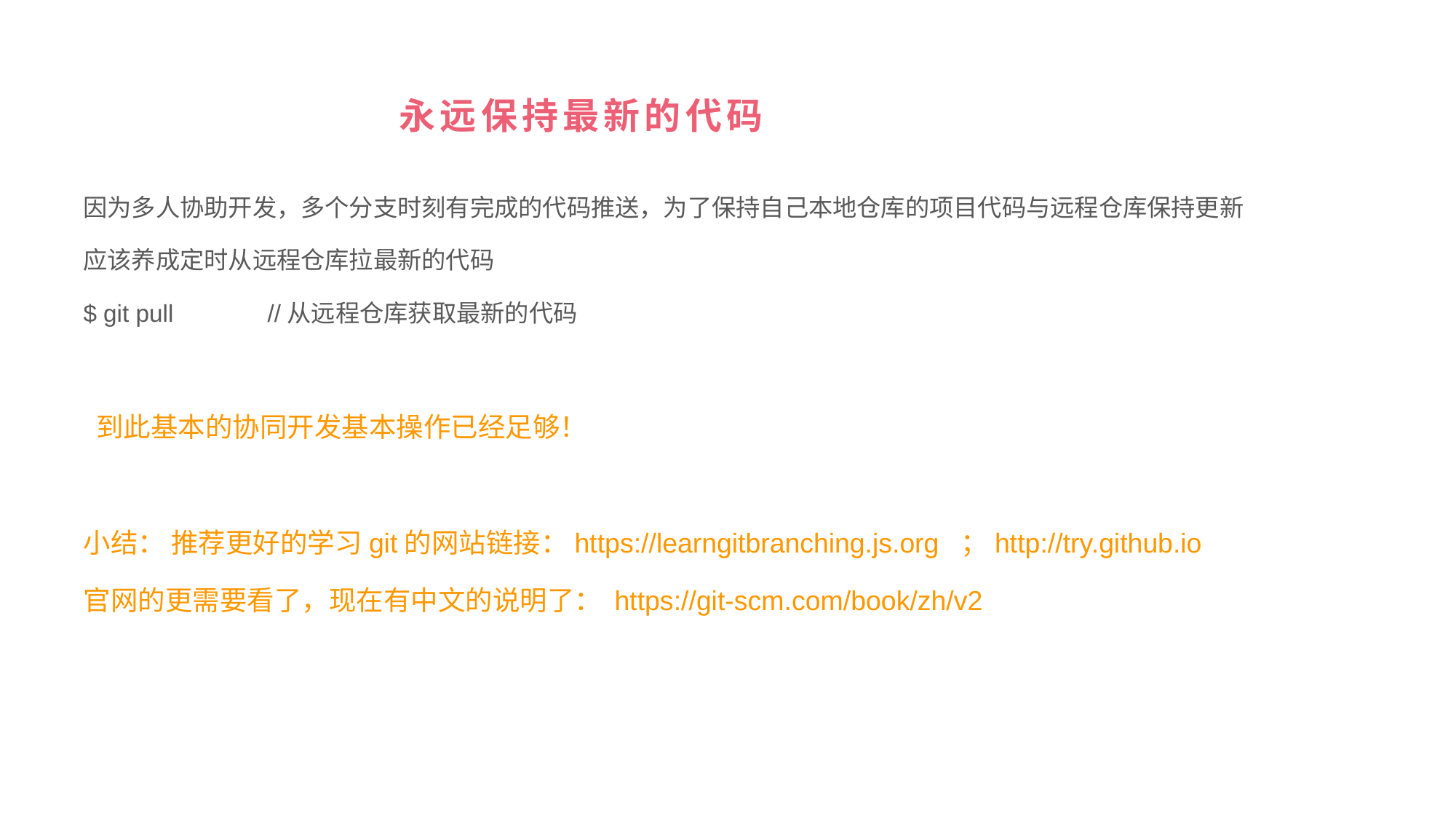

# 永远保持最新的代码
因为多人协助开发，多个分支时刻有完成的代码推送，为了保持自己本地仓库的项目代码与远程仓库保持更新
应该养成定时从远程仓库拉最新的代码
$ git pull              //从远程仓库获取最新的代码

 到此基本的协同开发基本操作已经足够！

小结： 推荐更好的学习git的网站链接：https://learngitbranching.js.org  ；http://try.github.io
官网的更需要看了，现在有中文的说明了： https://git-scm.com/book/zh/v2